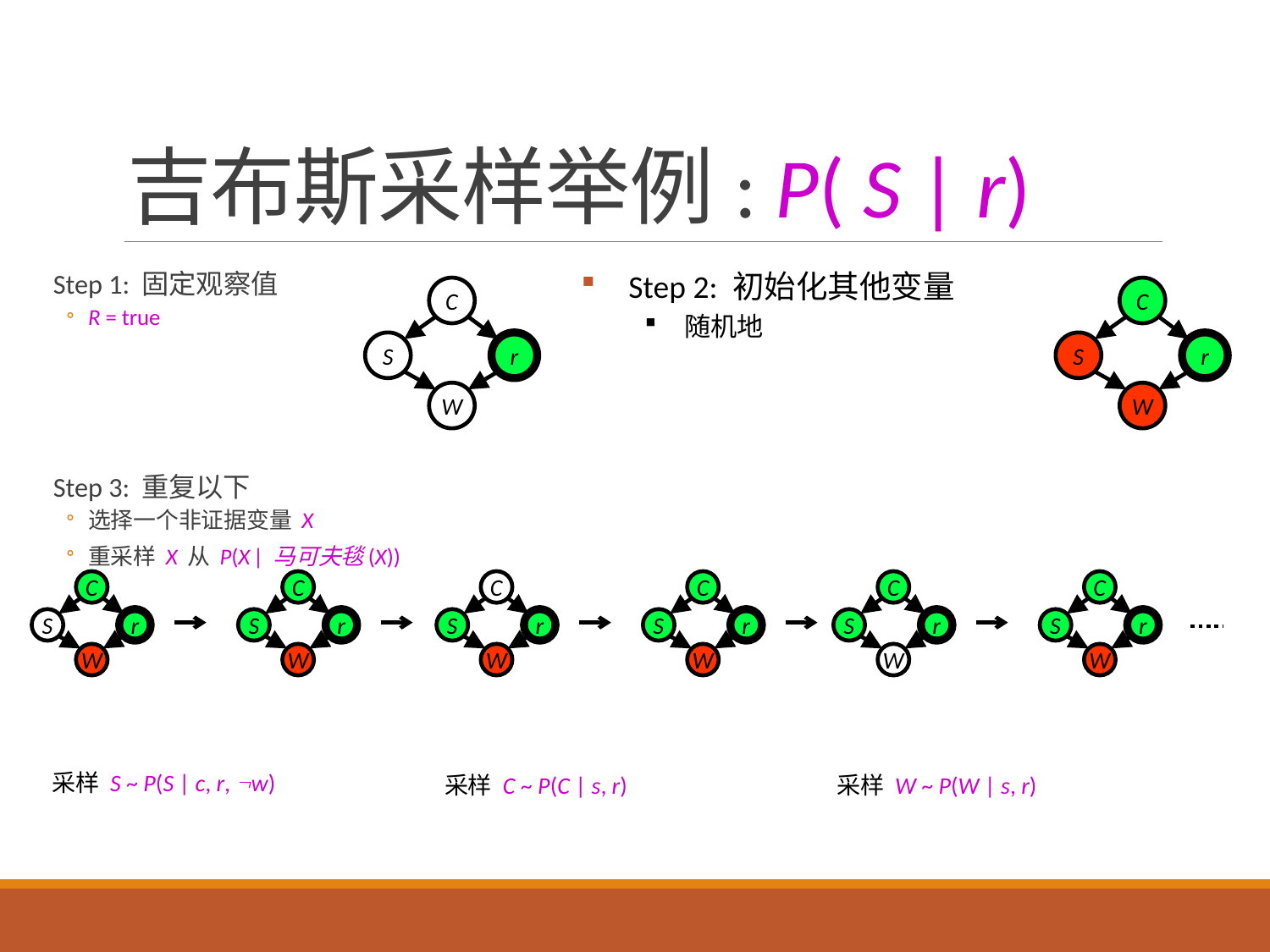

# 吉布斯采样举例: P( S | r)
Step 2: 初始化其他变量
随机地
Step 1: 固定观察值
R = true

Step 3: 重复以下
选择一个非证据变量 X
重采样 X 从 P(X | 马可夫毯(X))

C
S
r
W
C
S
r
W
C
S
r
W
C
S
r
W
C
S
r
W
C
S
r
W
C
S
r
W
C
S
r
W
采样 S ~ P(S | c, r, ¬w)
采样 C ~ P(C | s, r)
采样 W ~ P(W | s, r)